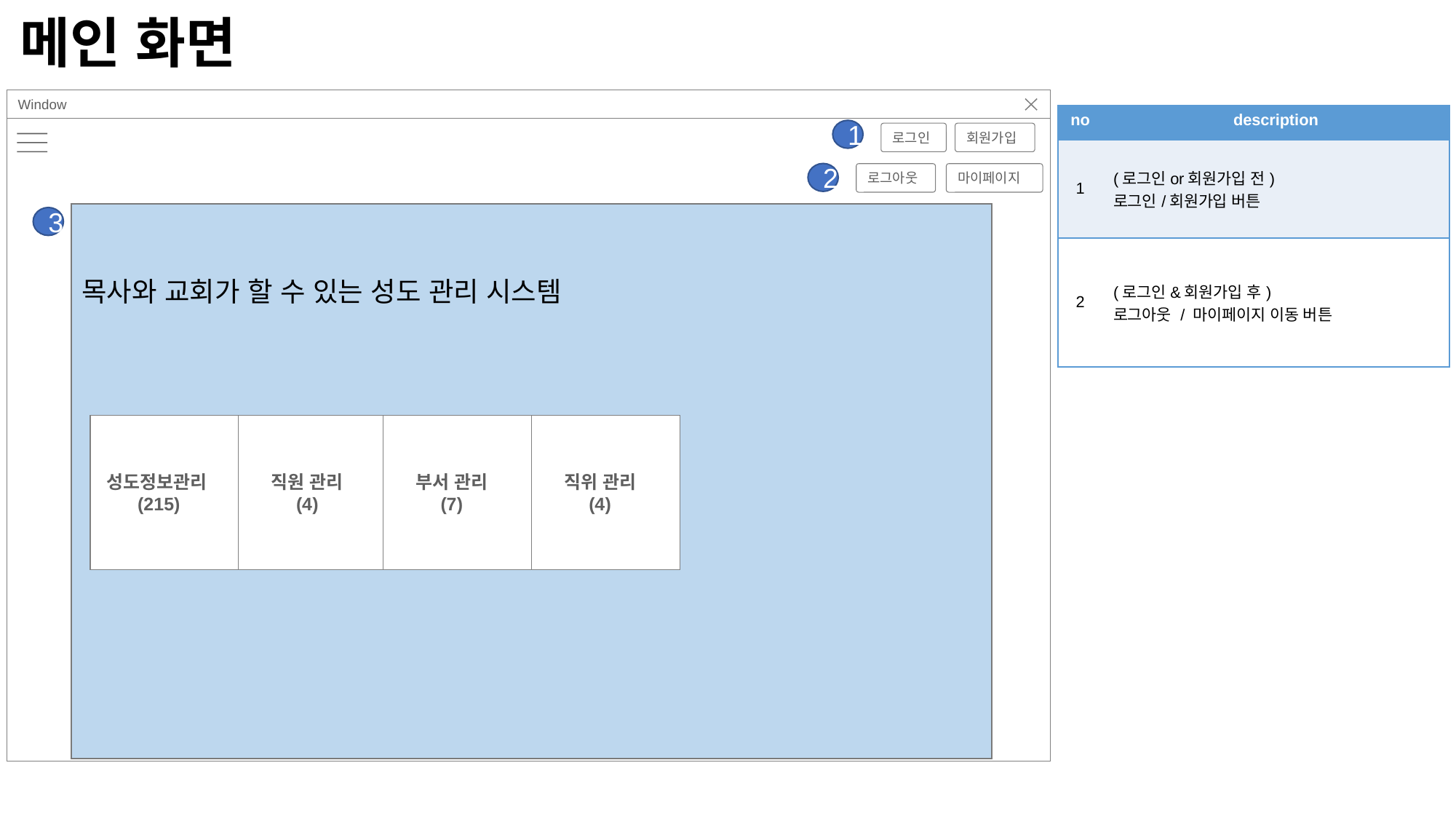

메인 화면
Window

| no | description |
| --- | --- |
| 1 | (로그인or회원가입 전) 로그인/회원가입 버튼 |
| 2 | (로그인&회원가입 후) 로그아웃 / 마이페이지 이동 버튼 |
1
로그인
회원가입

2
마이페이지
로그아웃

목사와 교회가 할 수 있는 성도 관리 시스템

3
부서 관리
(7)
직위 관리
(4)
성도정보관리(215)
직원 관리
(4)